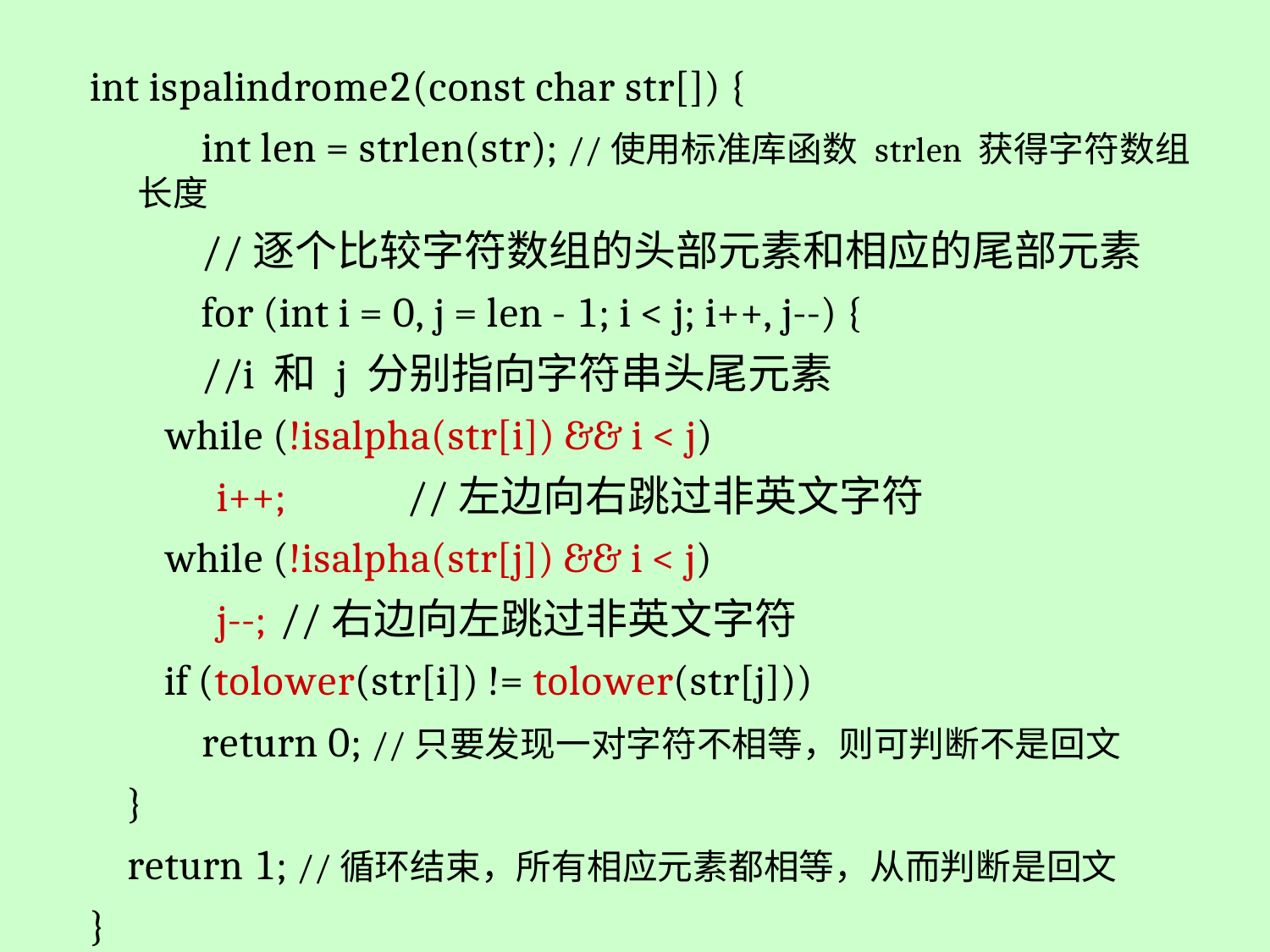

int ispalindrome2(const char str[]) {
int len = strlen(str); //使用标准库函数 strlen 获得字符数组长度
//逐个比较字符数组的头部元素和相应的尾部元素
for (int i = 0, j = len - 1; i < j; i++, j--) {
//i 和 j 分别指向字符串头尾元素
        while (!isalpha(str[i]) && i < j)
i++;	//左边向右跳过非英文字符
        while (!isalpha(str[j]) && i < j)
j--;	//右边向左跳过非英文字符
        if (tolower(str[i]) != tolower(str[j]))
            return 0; //只要发现一对字符不相等，则可判断不是回文
    }
    return 1; //循环结束，所有相应元素都相等，从而判断是回文
}